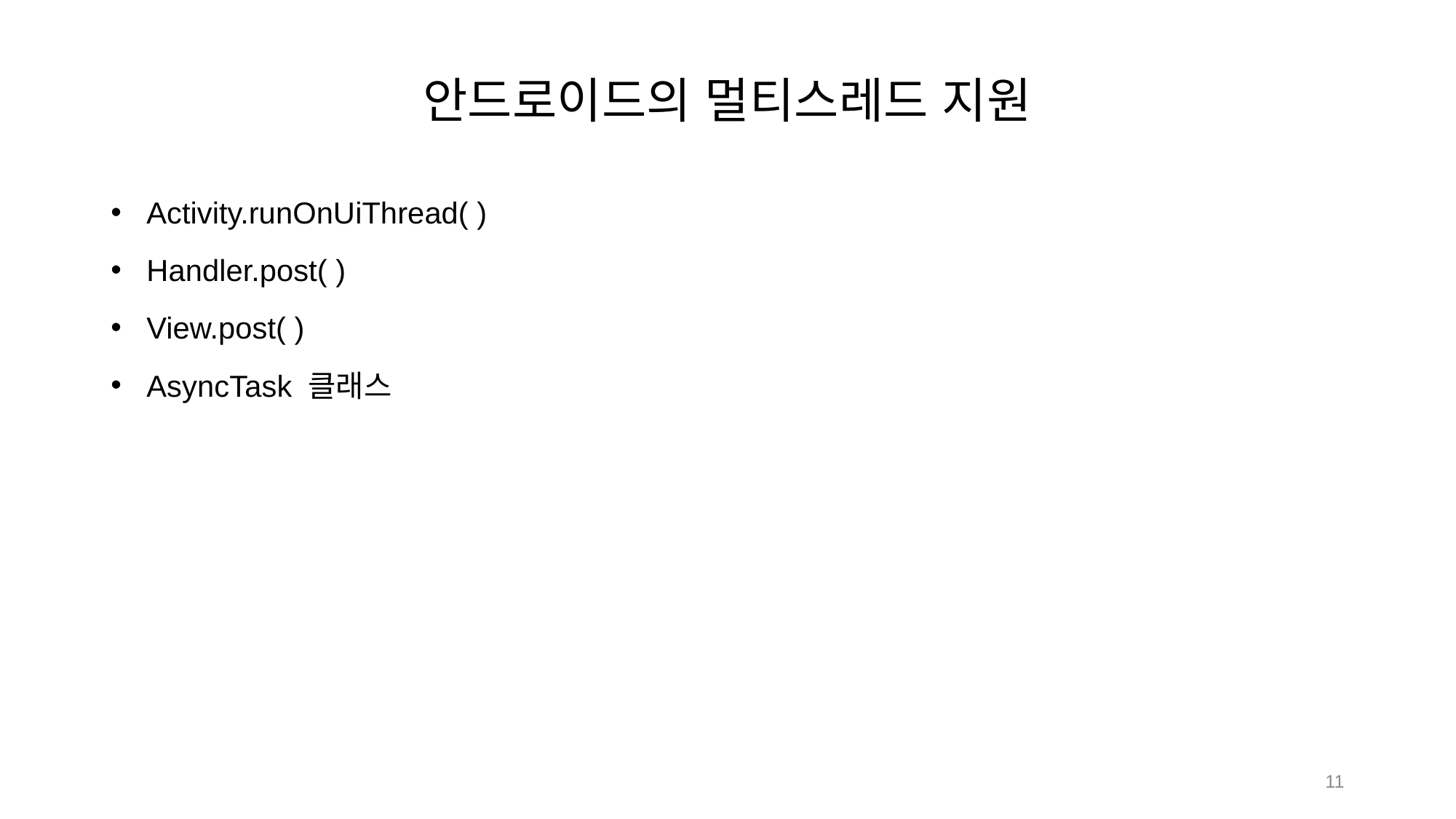

# 안드로이드의 멀티스레드 지원
 Activity.runOnUiThread( )
 Handler.post( )
 View.post( )
 AsyncTask 클래스
11